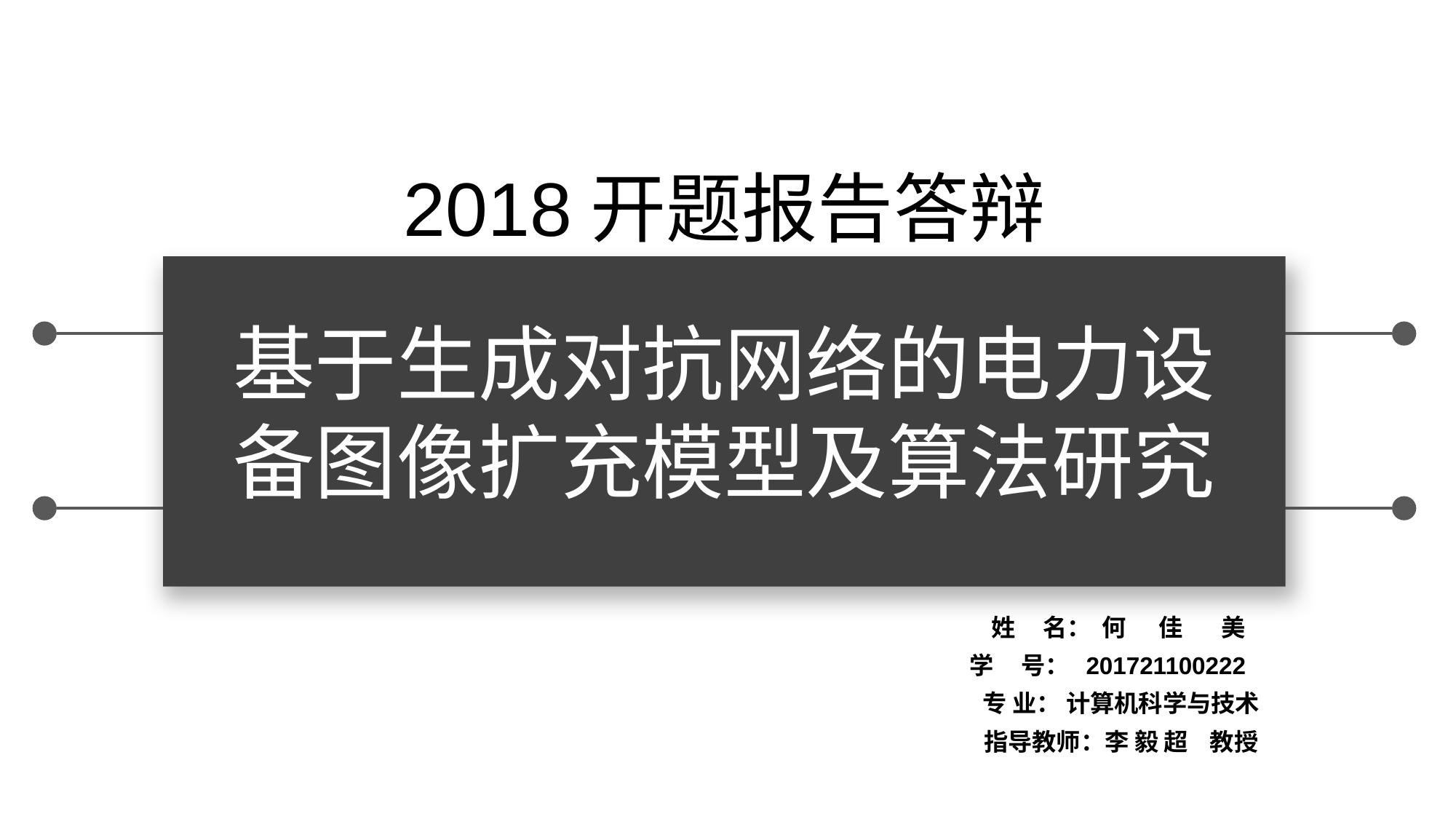

2018开题报告答辩

基于生成对抗网络的电力设备图像扩充模型及算法研究
姓     名：  何      佳       美
学     号：  201721100222
专 业： 计算机科学与技术
指导教师：李 毅 超    教授